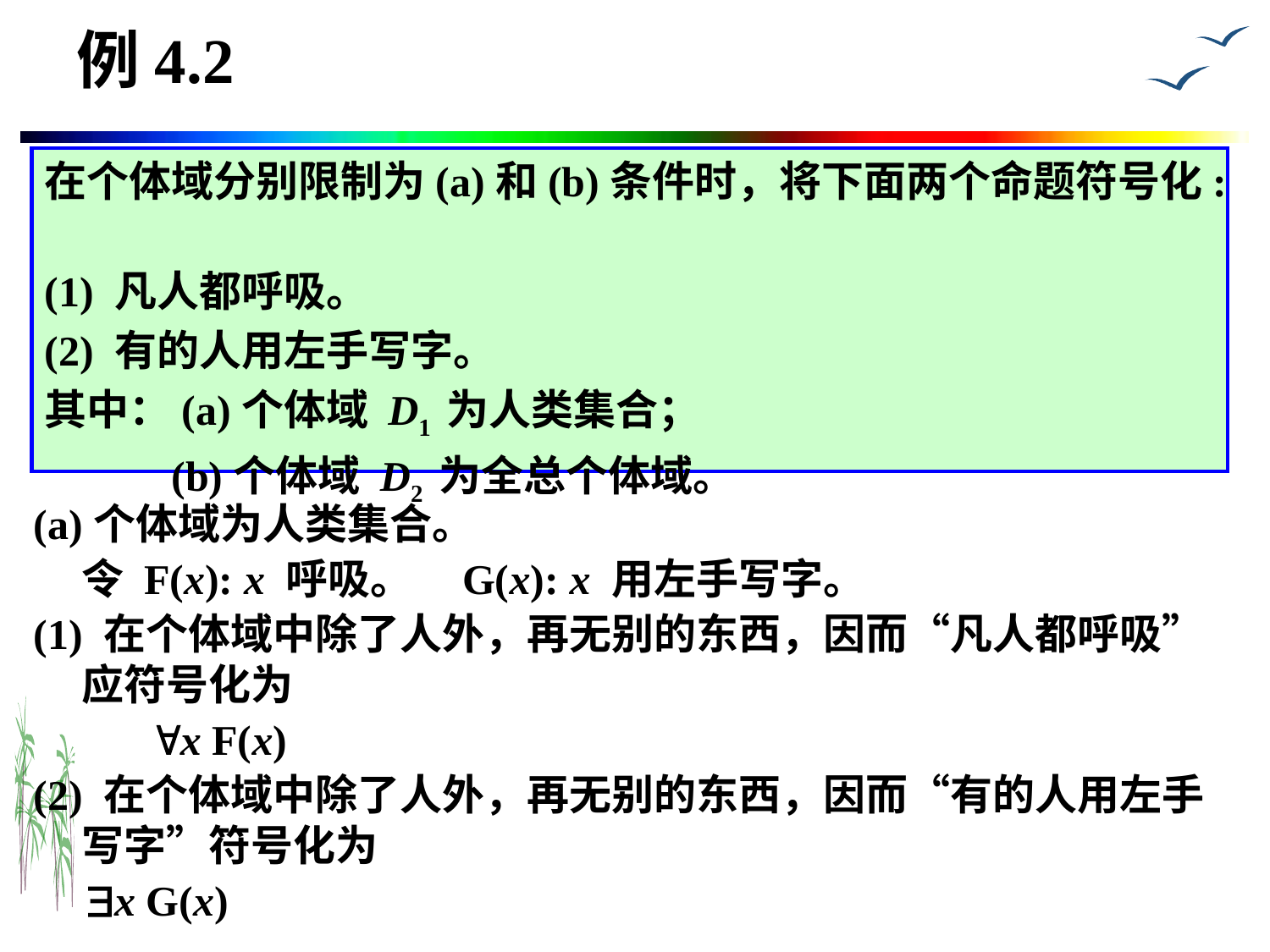

# 例4.2
在个体域分别限制为(a)和(b)条件时，将下面两个命题符号化:
(1) 凡人都呼吸。
(2) 有的人用左手写字。
其中：(a)个体域 D1 为人类集合；
            (b)个体域 D2 为全总个体域。
(a)个体域为人类集合。
    令 F(x): x 呼吸。	G(x): x 用左手写字。
(1) 在个体域中除了人外，再无别的东西，因而“凡人都呼吸”应符号化为
           ∀x F(x)
(2) 在个体域中除了人外，再无别的东西，因而“有的人用左手写字”符号化为
     ∃x G(x)